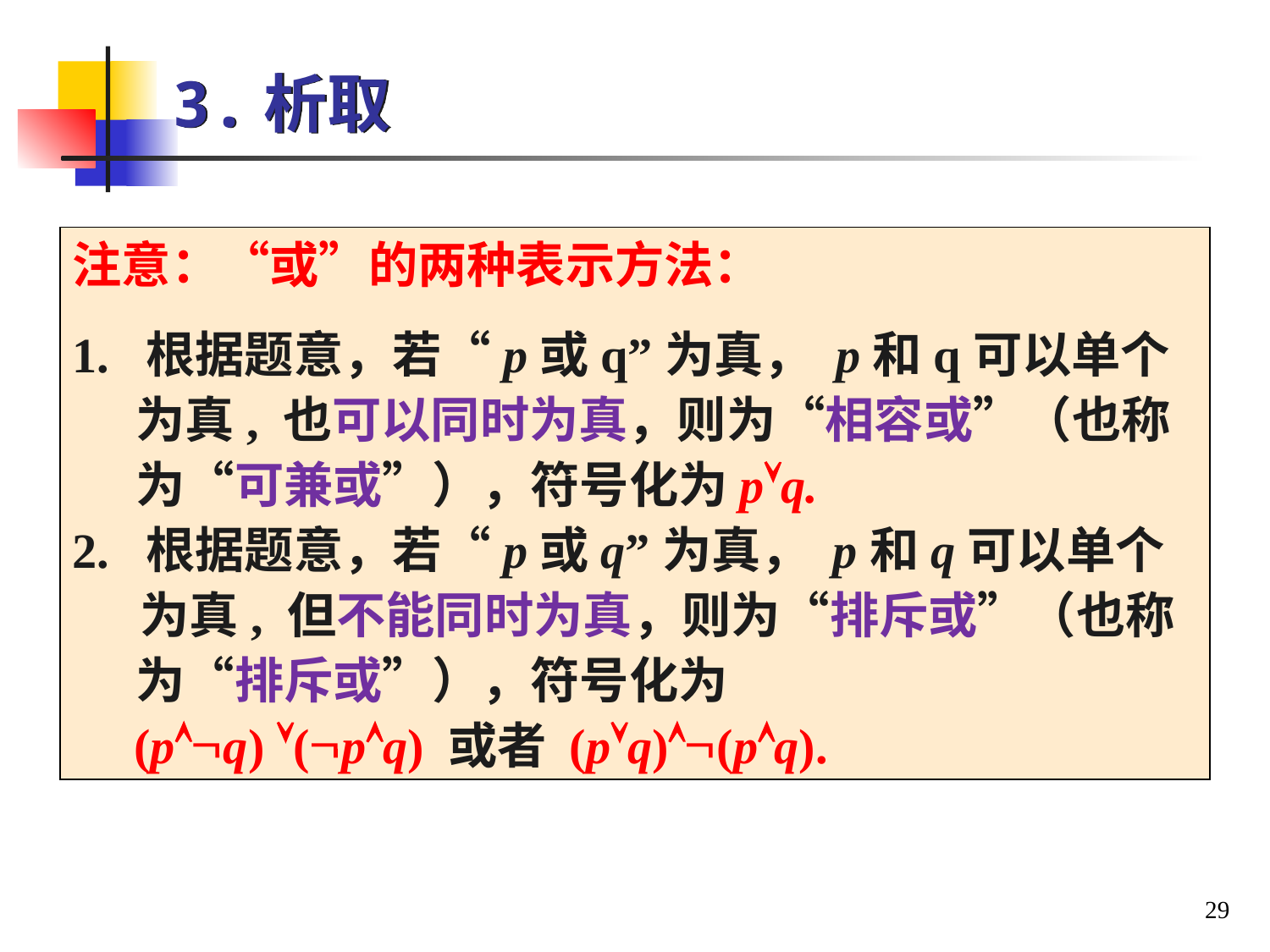

# 3.析取
注意：“或”的两种表示方法：
1.  根据题意，若“p或q”为真， p和q可以单个为真, 也可以同时为真，则为“相容或”（也称为“可兼或”），符号化为p∨q.
2.  根据题意，若“p或q”为真， p和q可以单个
     为真, 但不能同时为真，则为“排斥或”（也称为“排斥或”），符号化为
     (p∧¬q) ∨(¬p∧q) 或者 (p∨q)∧¬(p∧q).
29